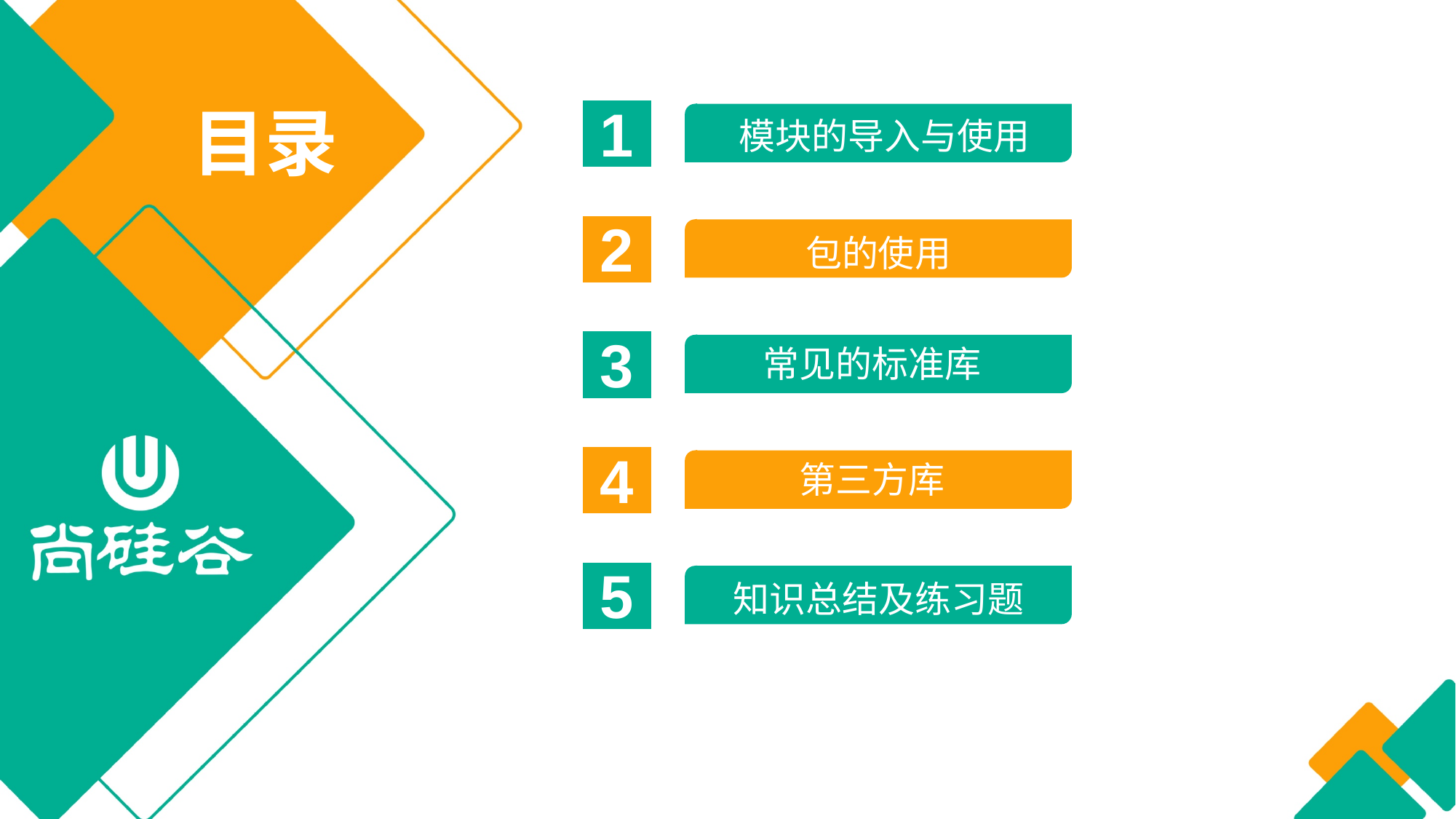

1

模块的导入与使用
目录
2

包的使用
3

常见的标准库

4

第三方库
5

知识总结及练习题